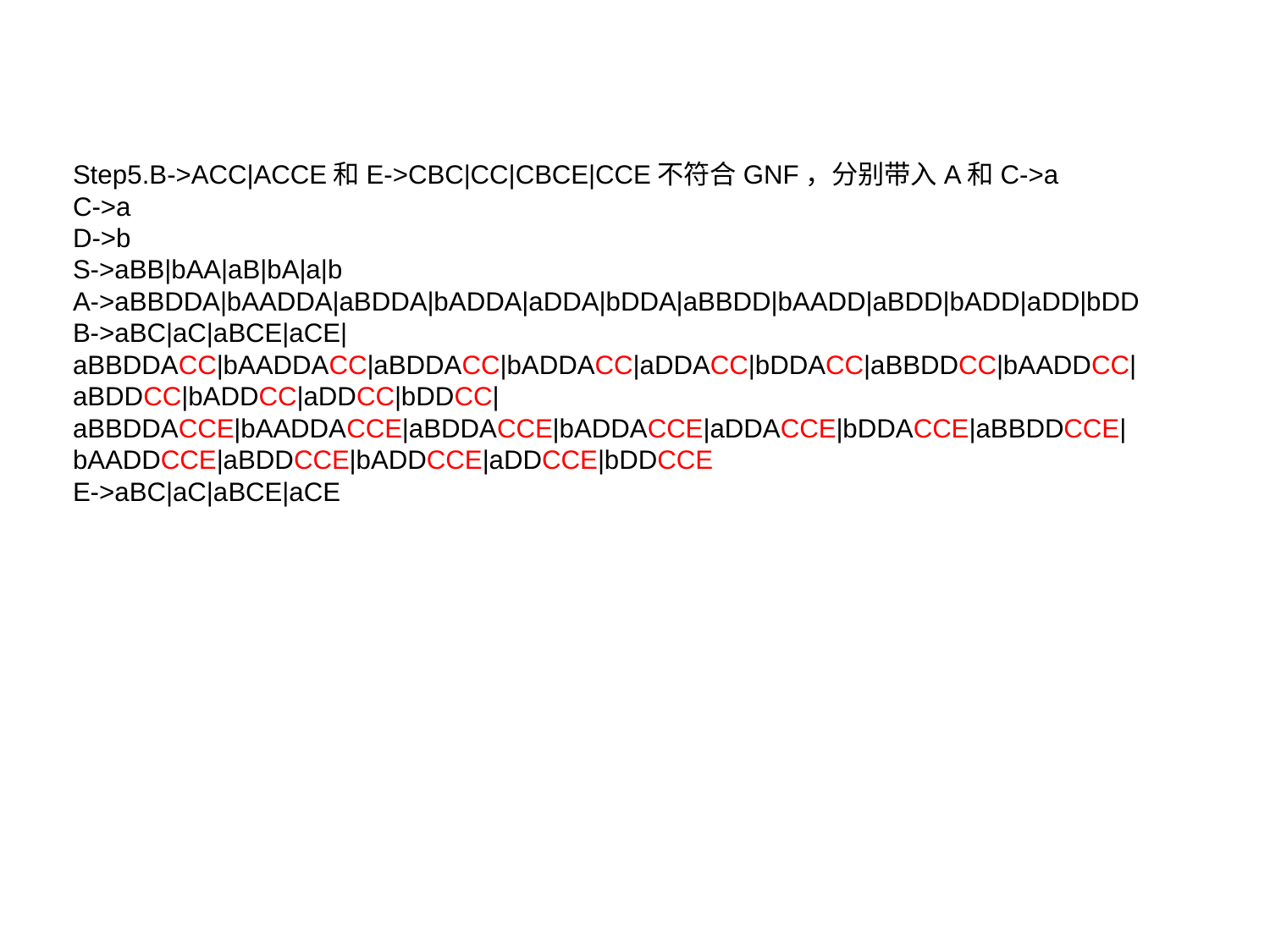

Step5.B->ACC|ACCE和E->CBC|CC|CBCE|CCE不符合GNF，分别带入A和C->a
C->a
D->b
S->aBB|bAA|aB|bA|a|b
A->aBBDDA|bAADDA|aBDDA|bADDA|aDDA|bDDA|aBBDD|bAADD|aBDD|bADD|aDD|bDD
B->aBC|aC|aBCE|aCE|
aBBDDACC|bAADDACC|aBDDACC|bADDACC|aDDACC|bDDACC|aBBDDCC|bAADDCC|aBDDCC|bADDCC|aDDCC|bDDCC|
aBBDDACCE|bAADDACCE|aBDDACCE|bADDACCE|aDDACCE|bDDACCE|aBBDDCCE|bAADDCCE|aBDDCCE|bADDCCE|aDDCCE|bDDCCE
E->aBC|aC|aBCE|aCE